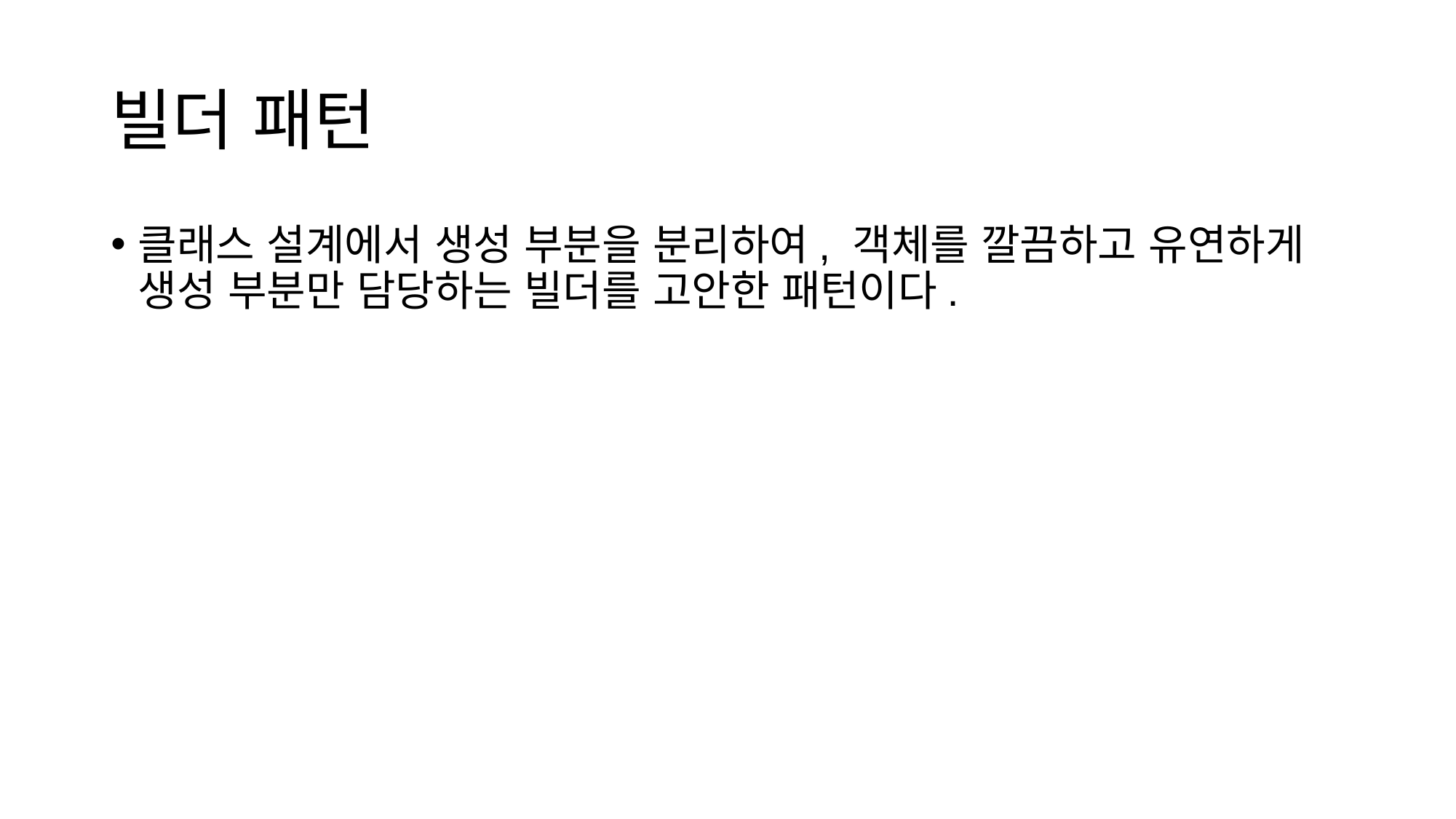

# 빌더 패턴
클래스 설계에서 생성 부분을 분리하여, 객체를 깔끔하고 유연하게 생성 부분만 담당하는 빌더를 고안한 패턴이다.